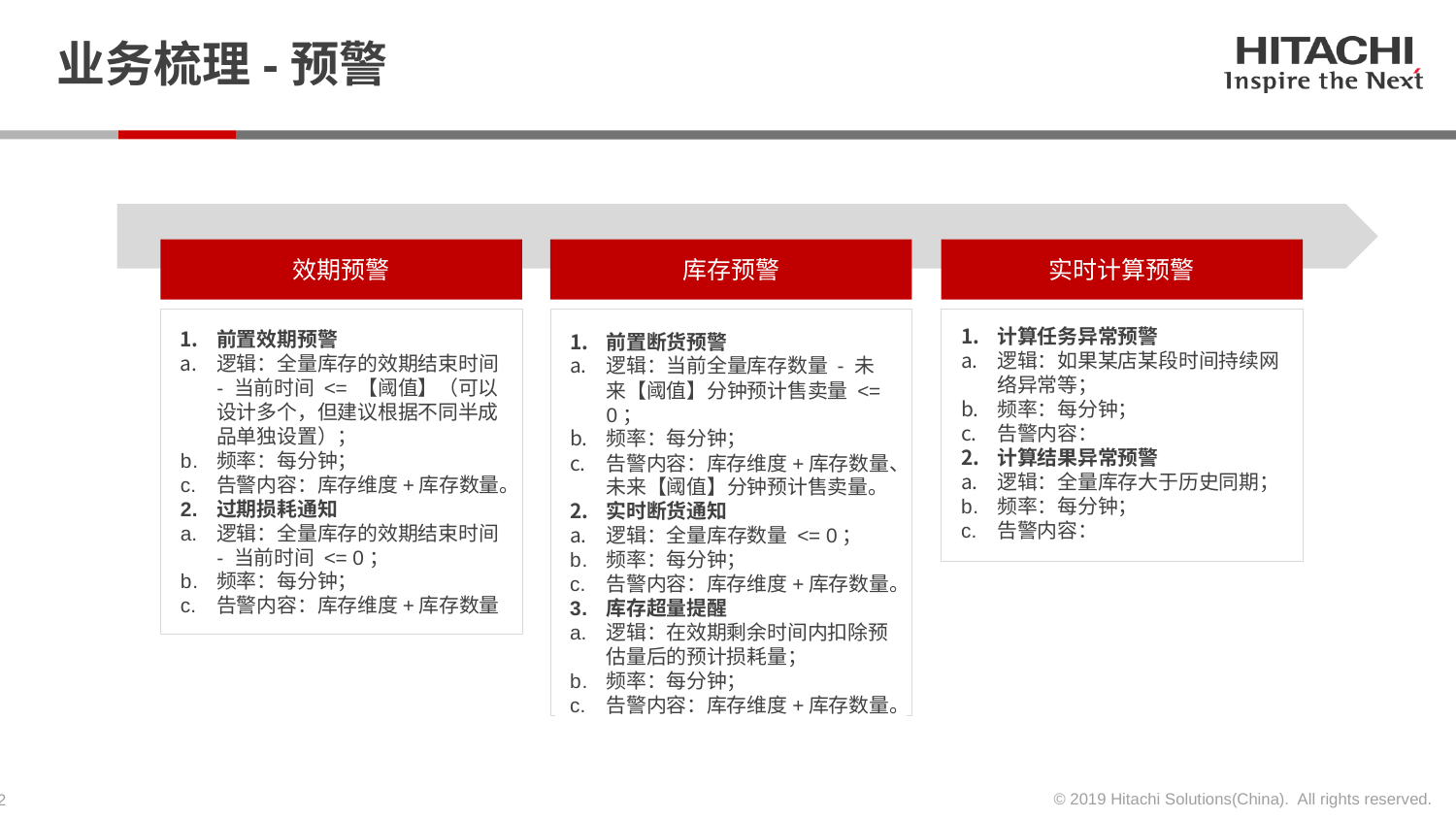

# 业务梳理-预警
效期预警
库存预警
实时计算预警

前置效期预警
逻辑：全量库存的效期结束时间 - 当前时间 <= 【阈值】（可以设计多个，但建议根据不同半成品单独设置）；
频率：每分钟；
告警内容：库存维度+库存数量。
过期损耗通知
逻辑：全量库存的效期结束时间 - 当前时间 <= 0；
频率：每分钟；
告警内容：库存维度+库存数量

前置断货预警
逻辑：当前全量库存数量 - 未来【阈值】分钟预计售卖量 <= 0；
频率：每分钟；
告警内容：库存维度+库存数量、未来【阈值】分钟预计售卖量。
实时断货通知
逻辑：全量库存数量 <= 0；
频率：每分钟；
告警内容：库存维度+库存数量。
库存超量提醒
逻辑：在效期剩余时间内扣除预估量后的预计损耗量；
频率：每分钟；
告警内容：库存维度+库存数量。

计算任务异常预警
逻辑：如果某店某段时间持续网络异常等；
频率：每分钟；
告警内容：
计算结果异常预警
逻辑：全量库存大于历史同期；
频率：每分钟；
告警内容：